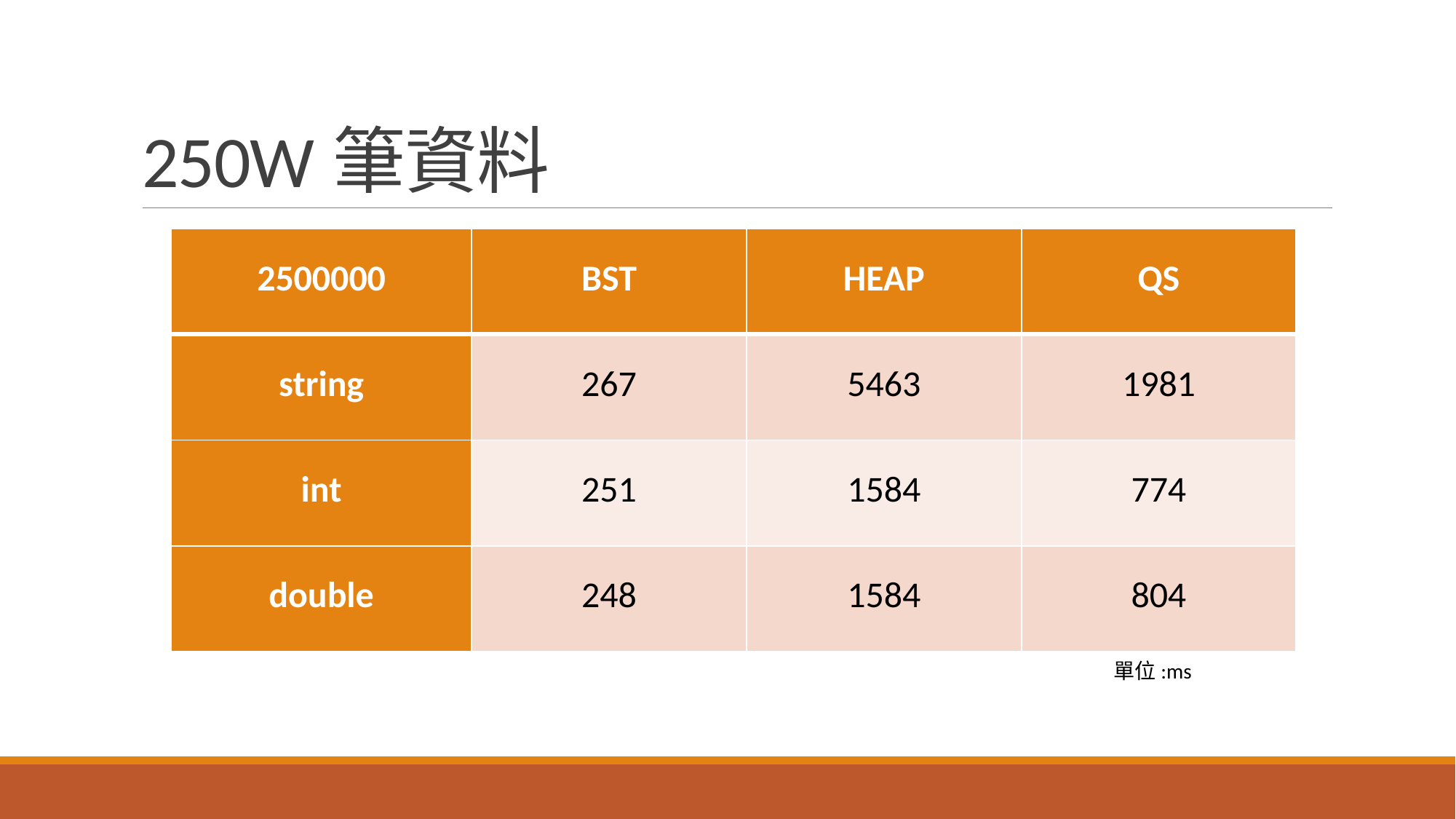

# 250W筆資料
| 2500000 | BST | HEAP | QS |
| --- | --- | --- | --- |
| string | 267 | 5463 | 1981 |
| int | 251 | 1584 | 774 |
| double | 248 | 1584 | 804 |
單位:ms